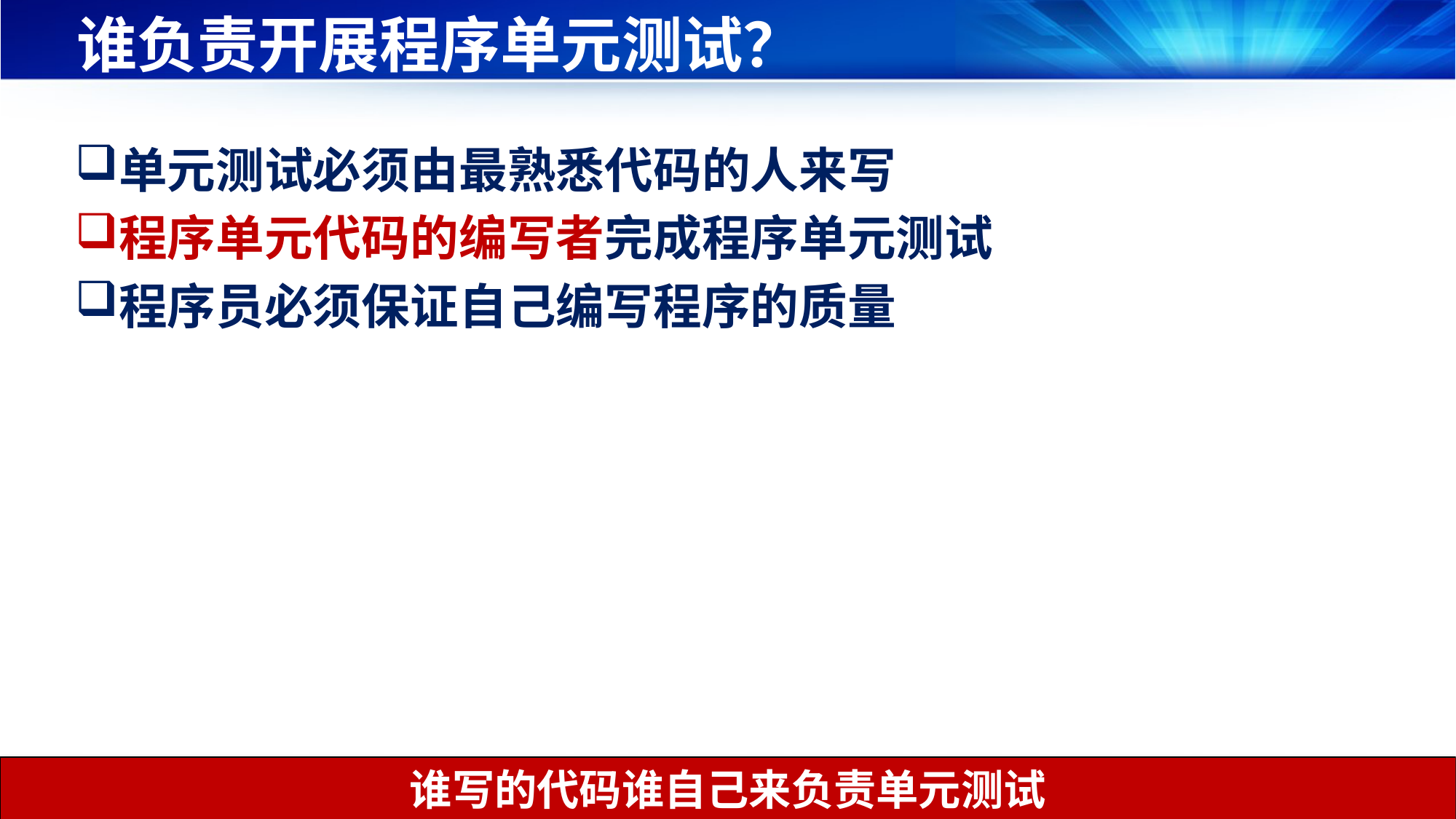

# 谁负责开展程序单元测试？
单元测试必须由最熟悉代码的人来写
程序单元代码的编写者完成程序单元测试
程序员必须保证自己编写程序的质量
谁写的代码谁自己来负责单元测试